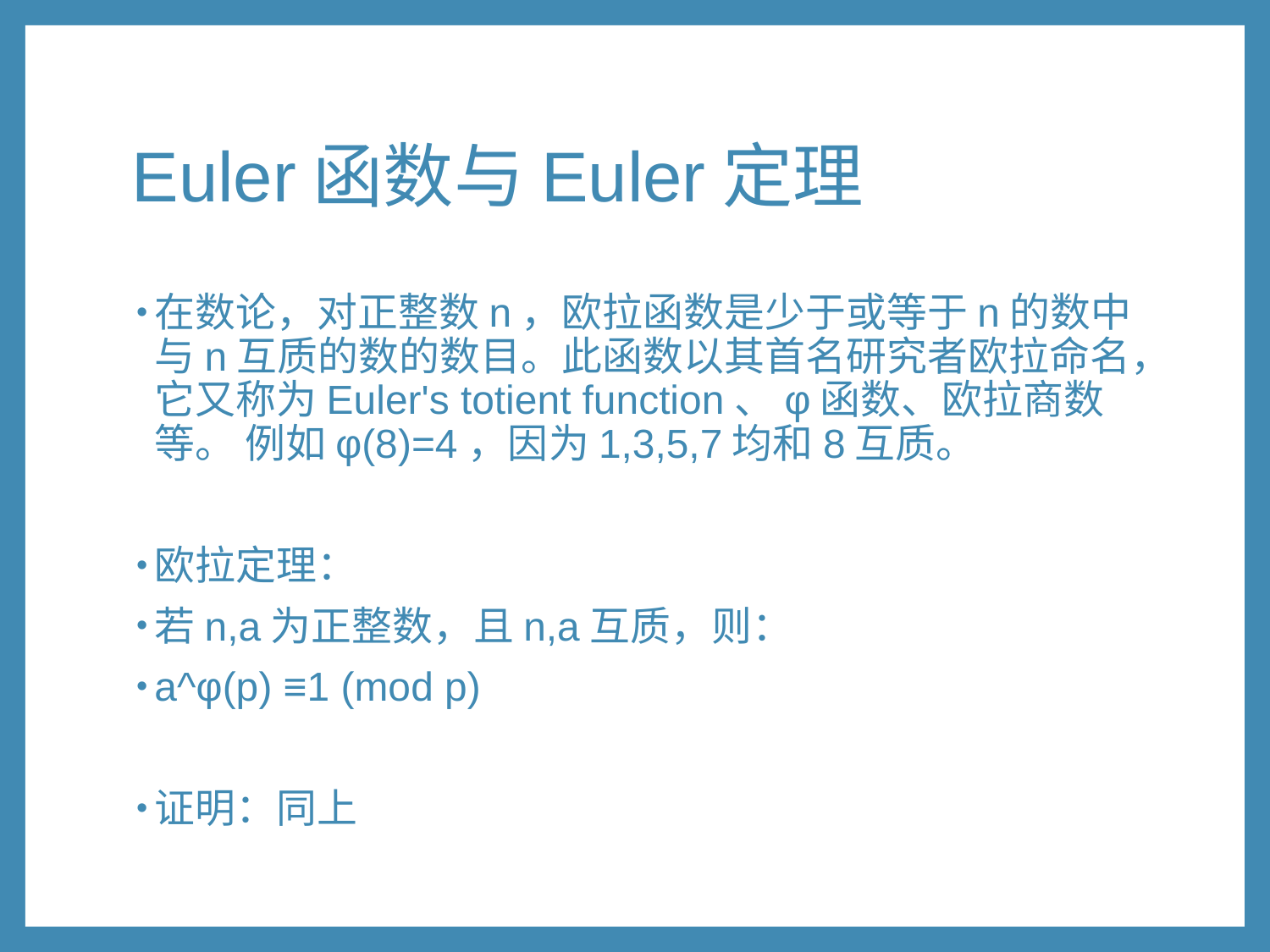

# Euler函数与Euler定理
在数论，对正整数n，欧拉函数是少于或等于n的数中与n互质的数的数目。此函数以其首名研究者欧拉命名，它又称为Euler's totient function、φ函数、欧拉商数等。 例如φ(8)=4，因为1,3,5,7均和8互质。

欧拉定理：
若n,a为正整数，且n,a互质，则：
a^φ(p) ≡1 (mod p)

证明：同上